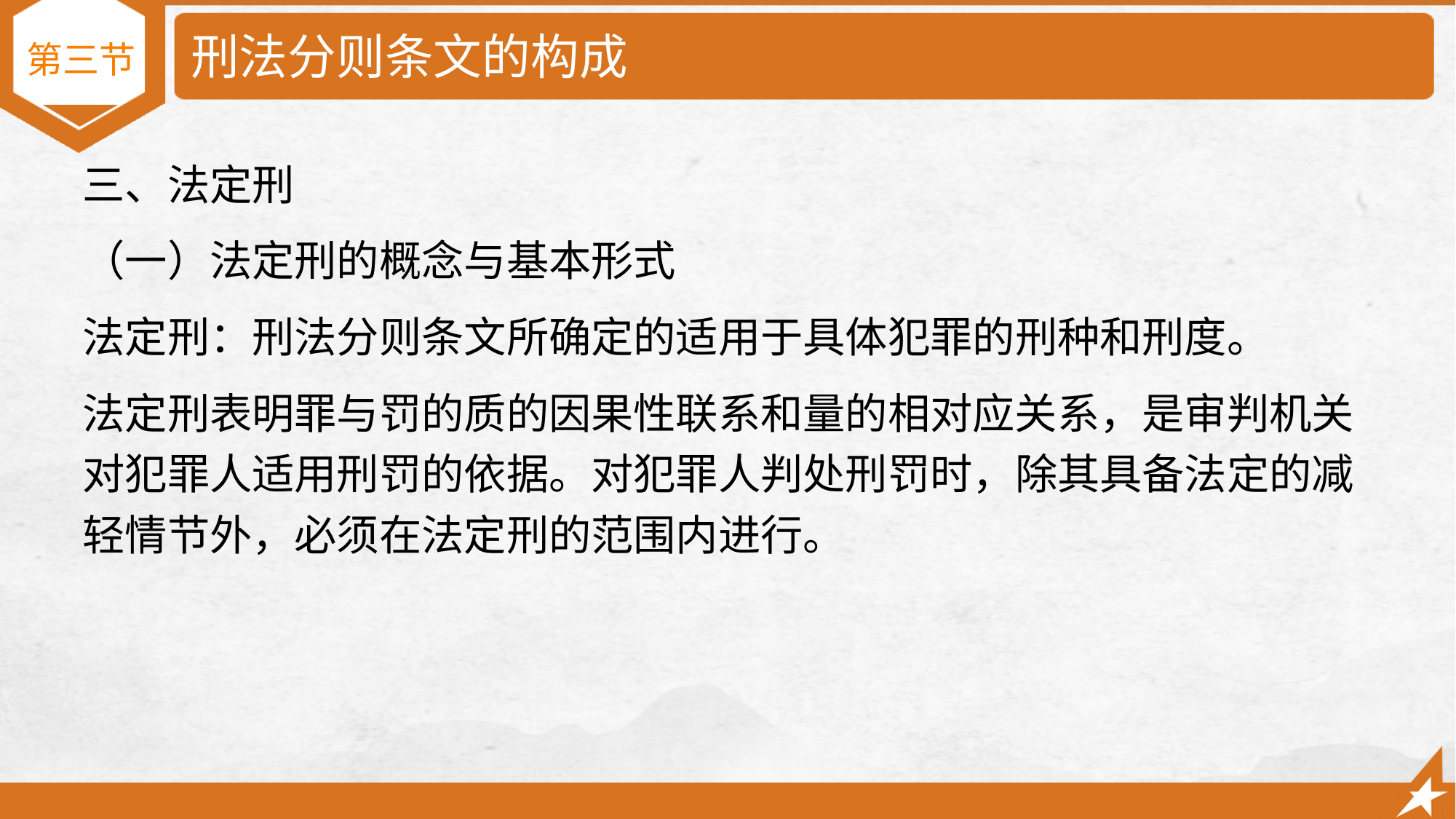

# 刑法分则条文的构成
第三节
三、法定刑
（一）法定刑的概念与基本形式
法定刑：刑法分则条文所确定的适用于具体犯罪的刑种和刑度。
法定刑表明罪与罚的质的因果性联系和量的相对应关系，是审判机关对犯罪人适用刑罚的依据。对犯罪人判处刑罚时，除其具备法定的减轻情节外，必须在法定刑的范围内进行。